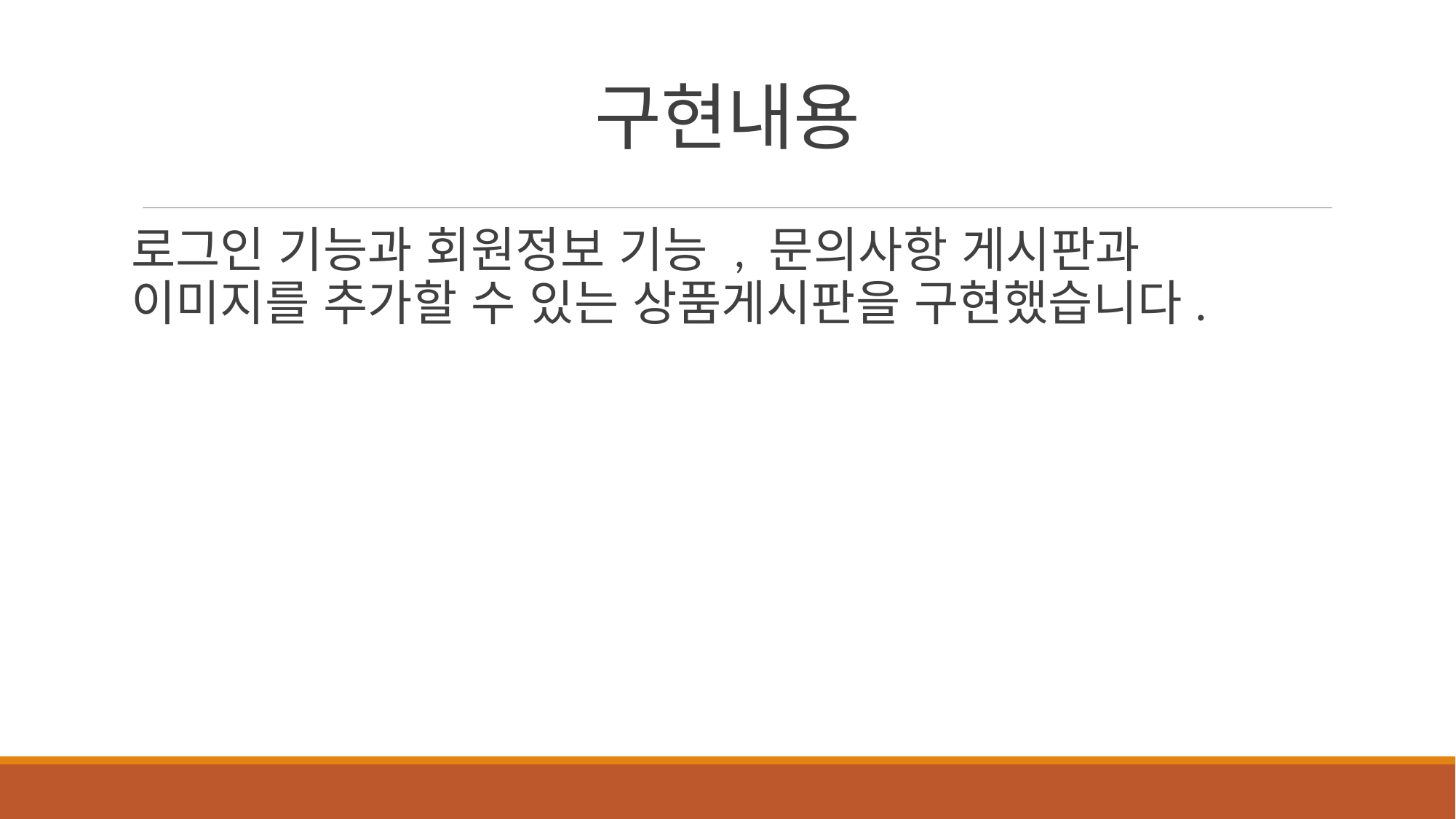

# 구현내용
로그인 기능과 회원정보 기능 , 문의사항 게시판과 이미지를 추가할 수 있는 상품게시판을 구현했습니다.